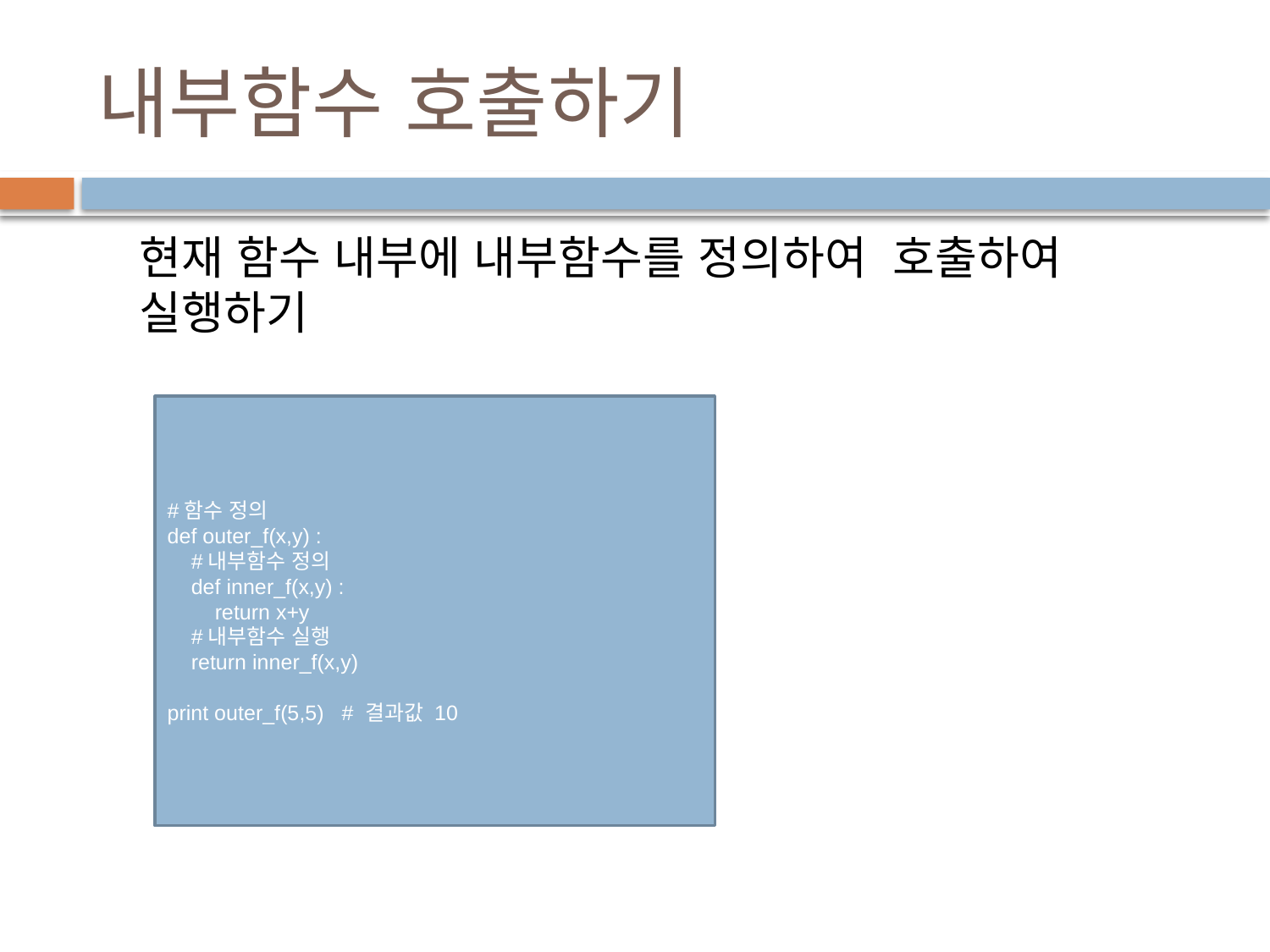

# 내부함수 호출하기
현재 함수 내부에 내부함수를 정의하여  호출하여 실행하기

#함수 정의
def outer_f(x,y) :
    #내부함수 정의
    def inner_f(x,y) :
        return x+y
    #내부함수 실행
    return inner_f(x,y)

print outer_f(5,5)   # 결과값 10